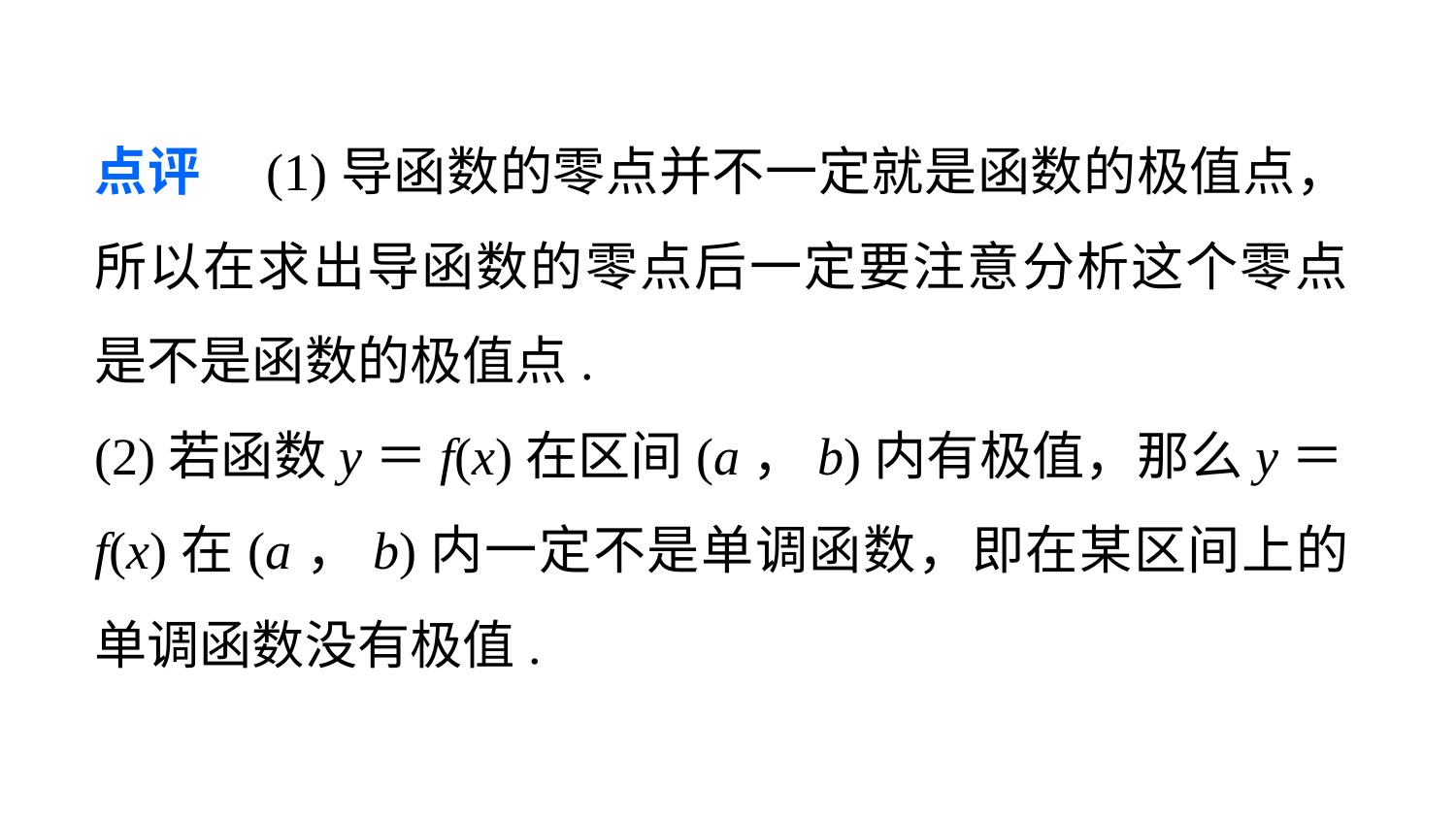

点评　(1)导函数的零点并不一定就是函数的极值点，所以在求出导函数的零点后一定要注意分析这个零点是不是函数的极值点.
(2)若函数y＝f(x)在区间(a，b)内有极值，那么y＝f(x)在(a，b)内一定不是单调函数，即在某区间上的单调函数没有极值.